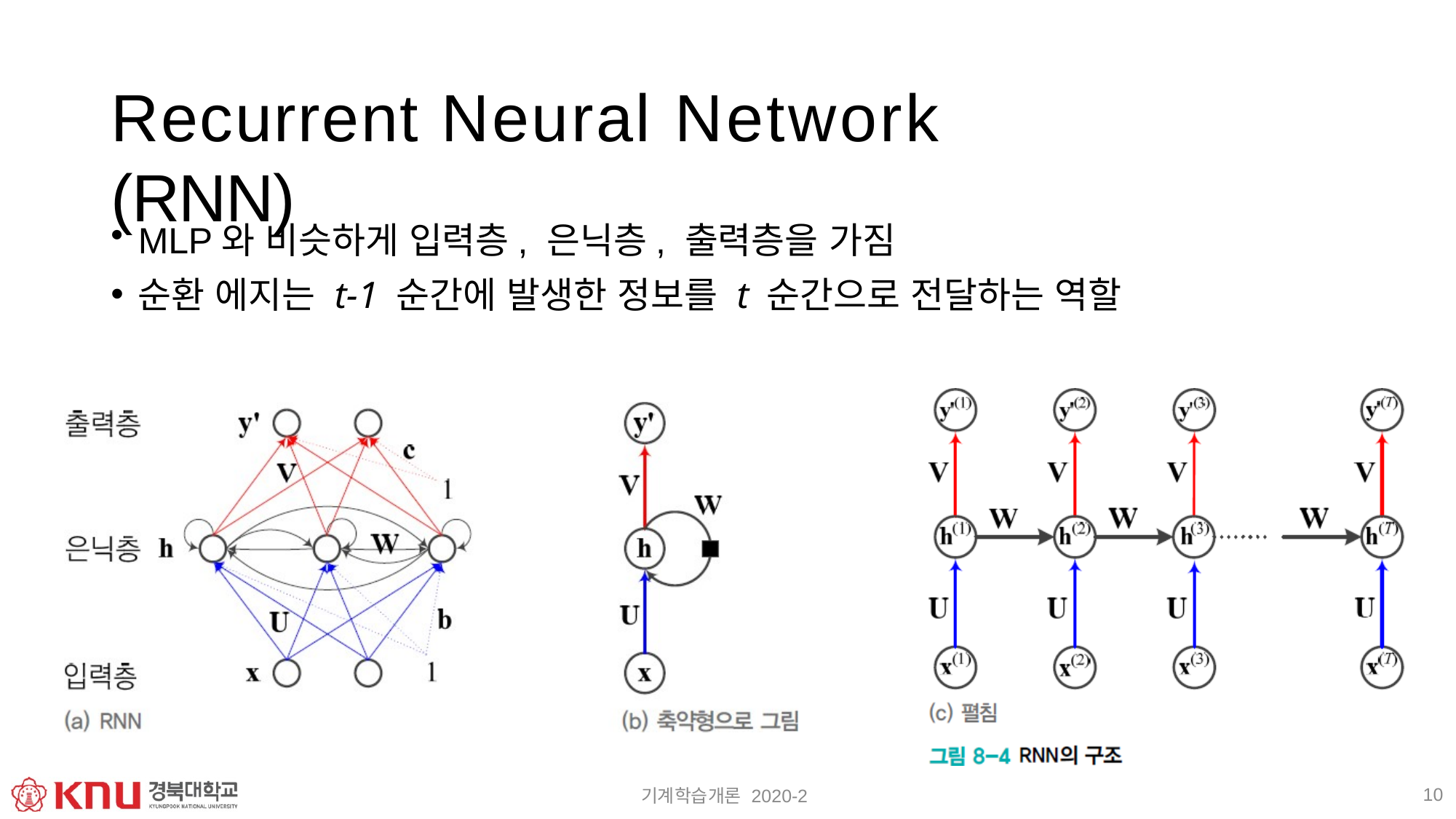

# Recurrent Neural Network (RNN)
MLP와 비슷하게 입력층, 은닉층, 출력층을 가짐
순환 에지는 t-1 순간에 발생한 정보를 t 순간으로 전달하는 역할

10
기계학습개론 2020-2